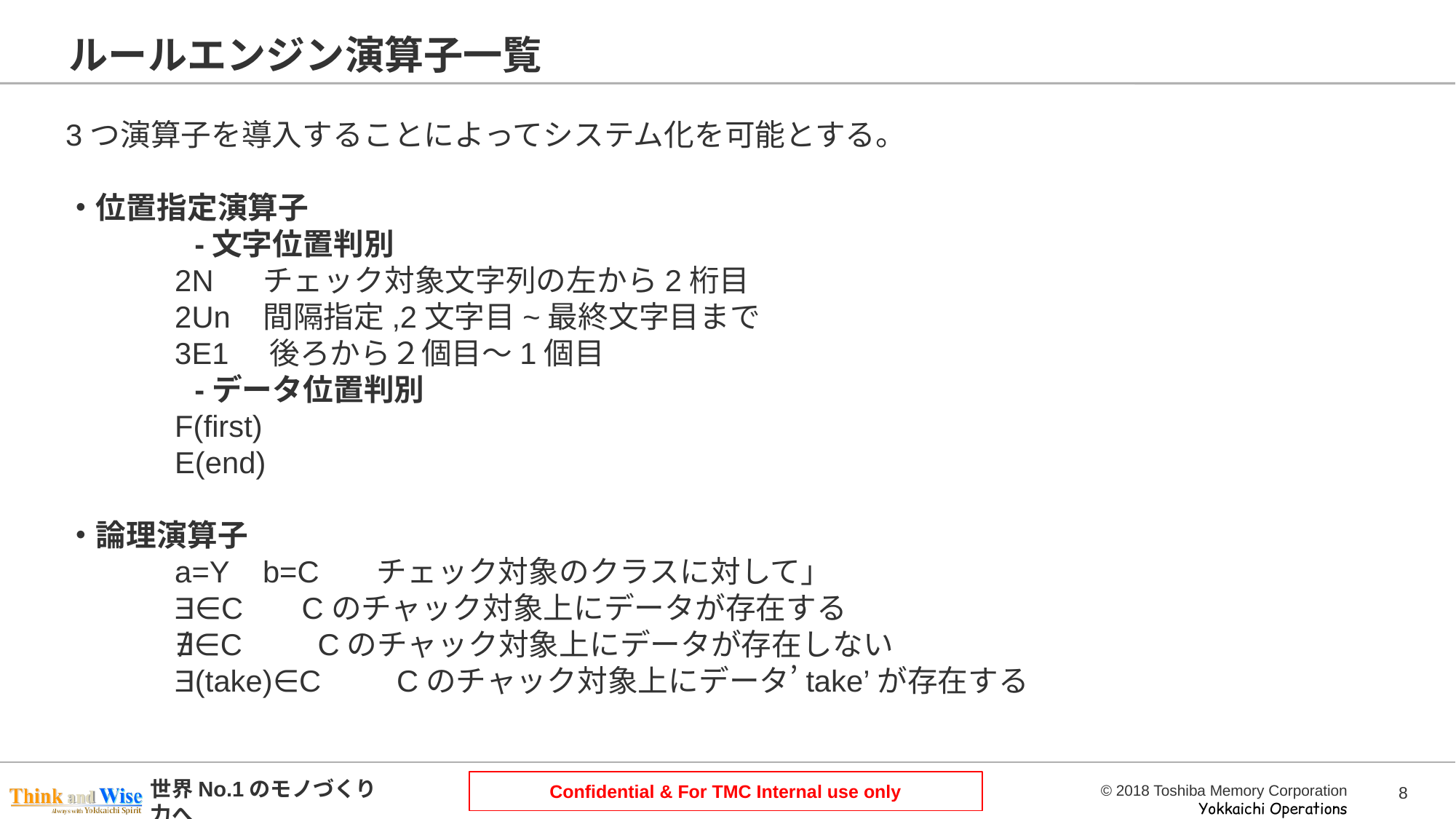

# ルールエンジン演算子一覧
3つ演算子を導入することによってシステム化を可能とする。

・位置指定演算子
　　　　-文字位置判別
2N     チェック対象文字列の左から2桁目
2Un   間隔指定,2文字目~最終文字目まで
3E1    後ろから２個目～1個目
　　　　-データ位置判別
F(first)
E(end)

・論理演算子
a=Y    b=C      チェック対象のクラスに対して」
Ǝ∈C　  Cのチャック対象上にデータが存在する
∄∈C　　Cのチャック対象上にデータが存在しない
Ǝ(take)∈C　　Cのチャック対象上にデータ’take’が存在する

8